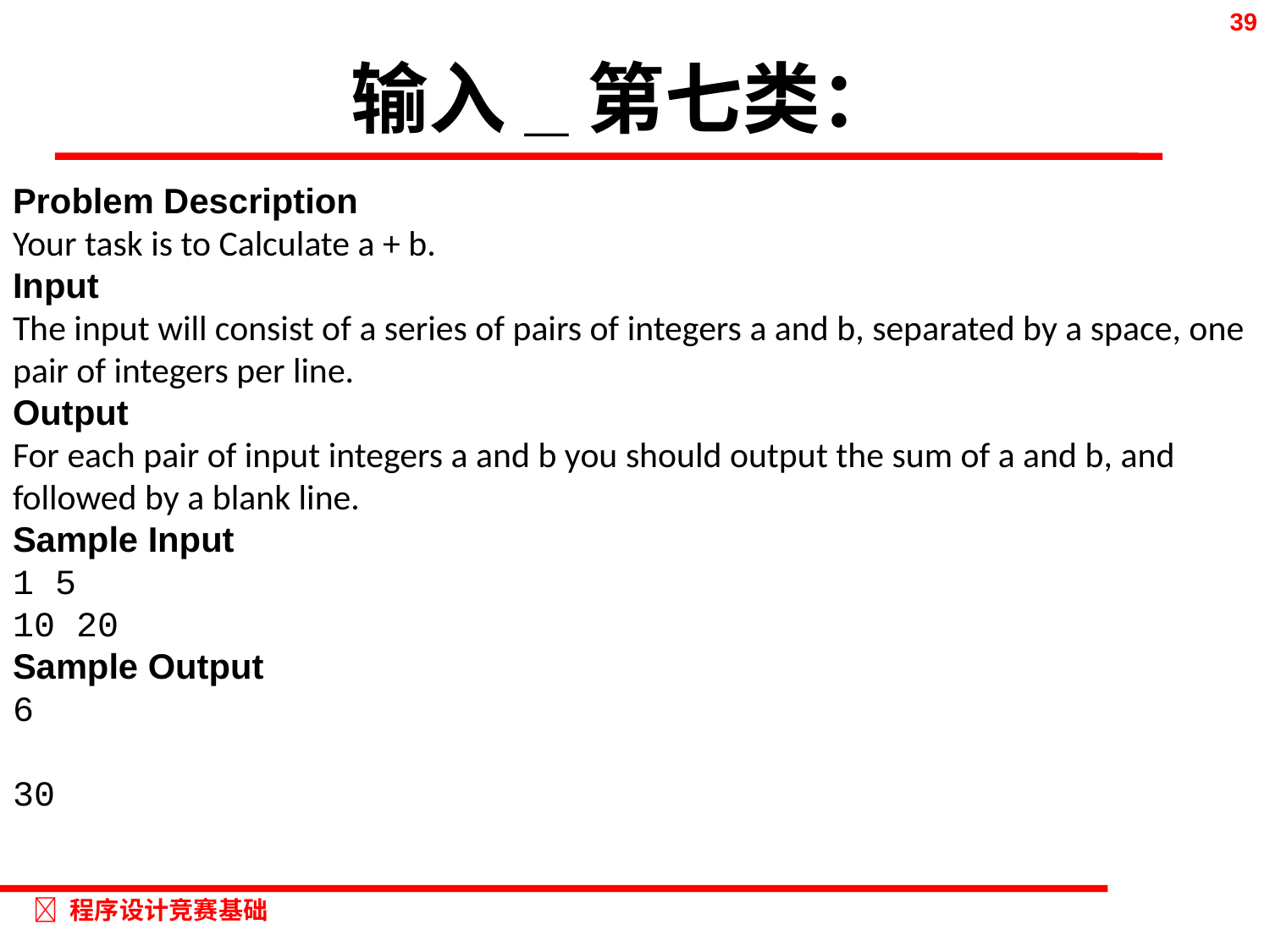

# 输入_第七类：
Problem Description
Your task is to Calculate a + b.
Input
The input will consist of a series of pairs of integers a and b, separated by a space, one pair of integers per line.
Output
For each pair of input integers a and b you should output the sum of a and b, and followed by a blank line.
Sample Input
1 5
10 20
Sample Output
6

30